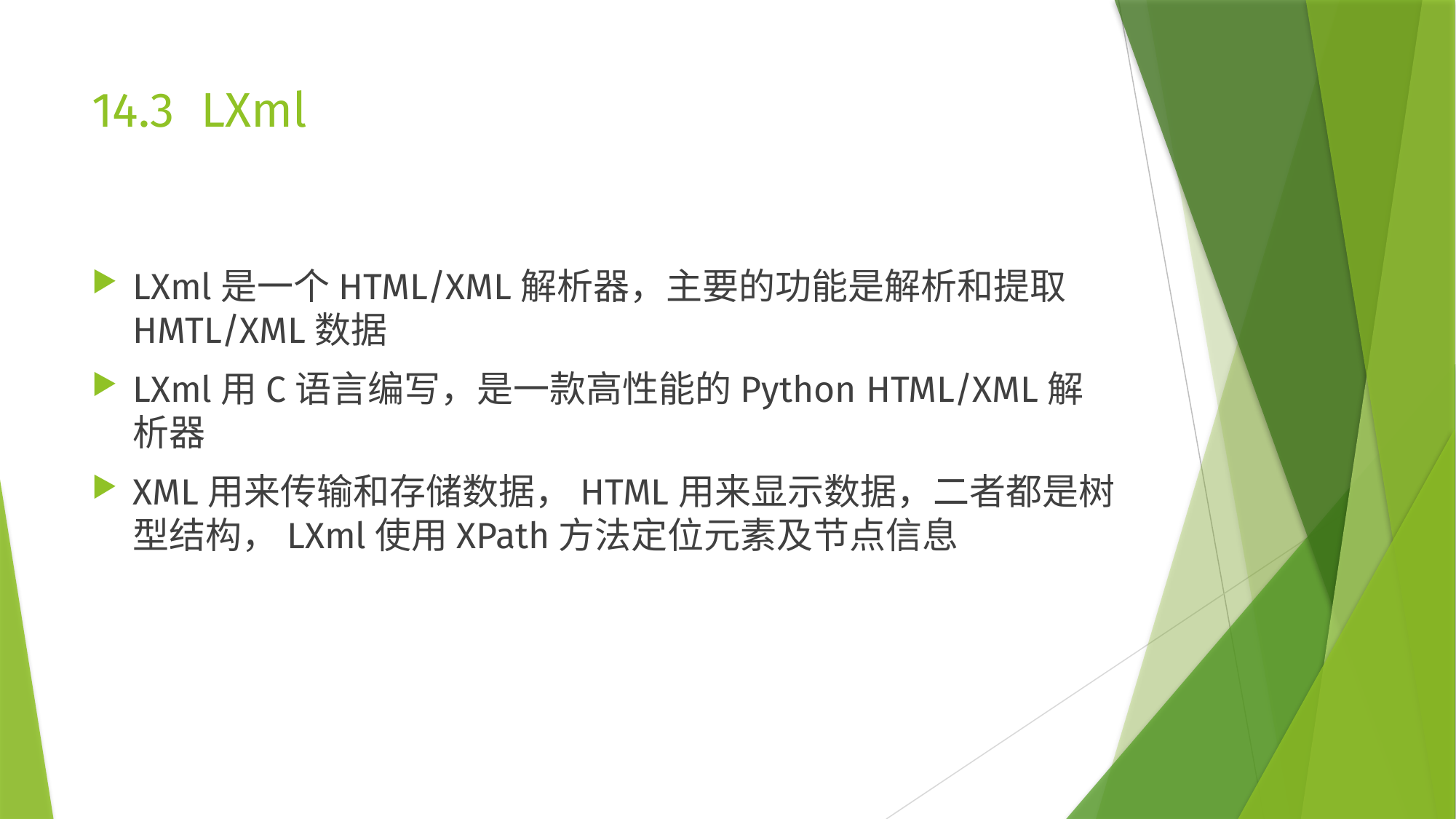

# 14.3	LXml
LXml是一个HTML/XML解析器，主要的功能是解析和提取HMTL/XML数据
LXml用C语言编写，是一款高性能的Python HTML/XML解析器
XML用来传输和存储数据，HTML用来显示数据，二者都是树型结构，LXml使用XPath方法定位元素及节点信息